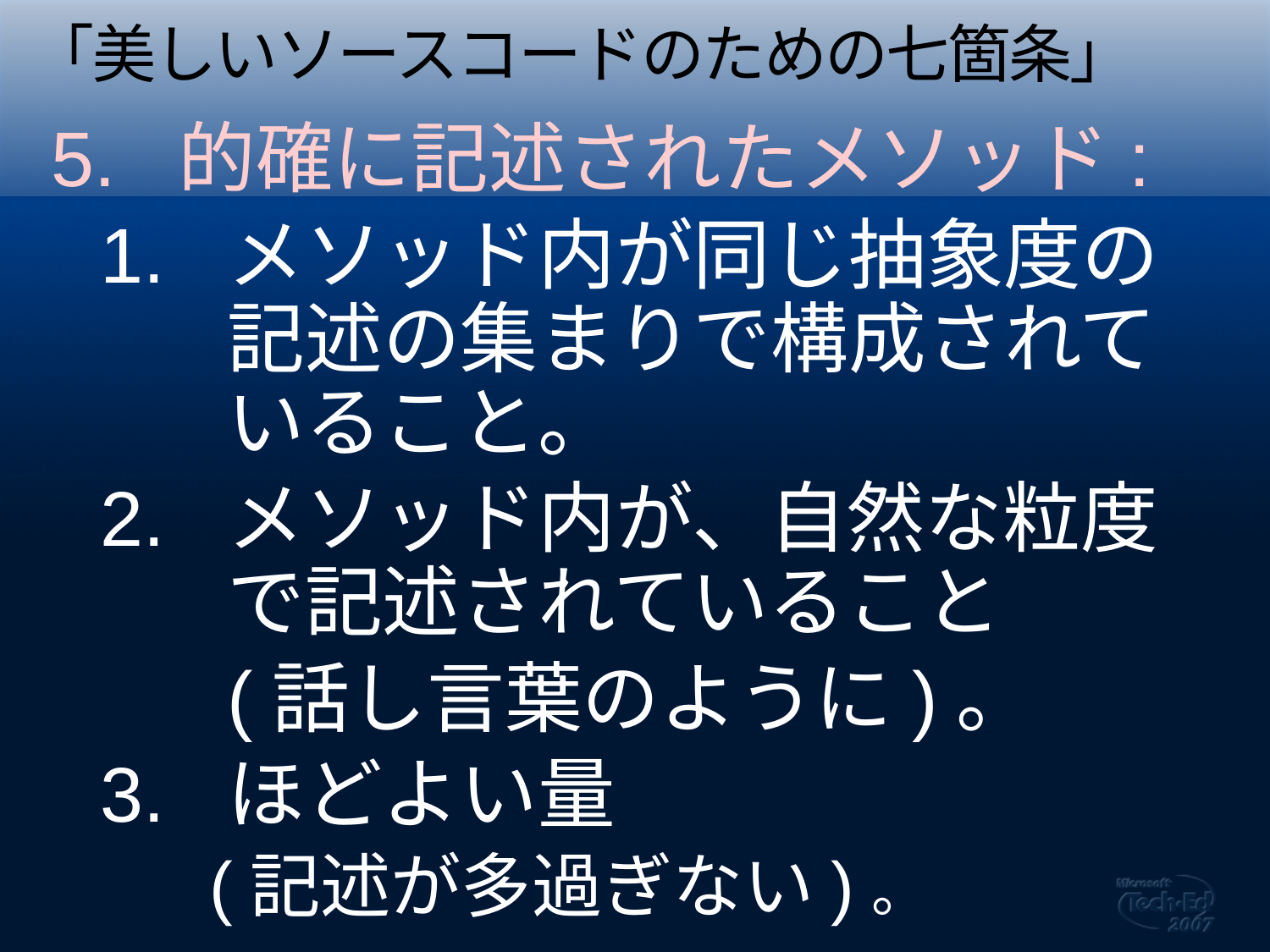

# 「美しいソースコードのための七箇条」
的確に記述されたメソッド:
メソッド内が同じ抽象度の記述の集まりで構成されていること。
メソッド内が、自然な粒度で記述されていること
	(話し言葉のように)。
ほどよい量
   (記述が多過ぎない)。